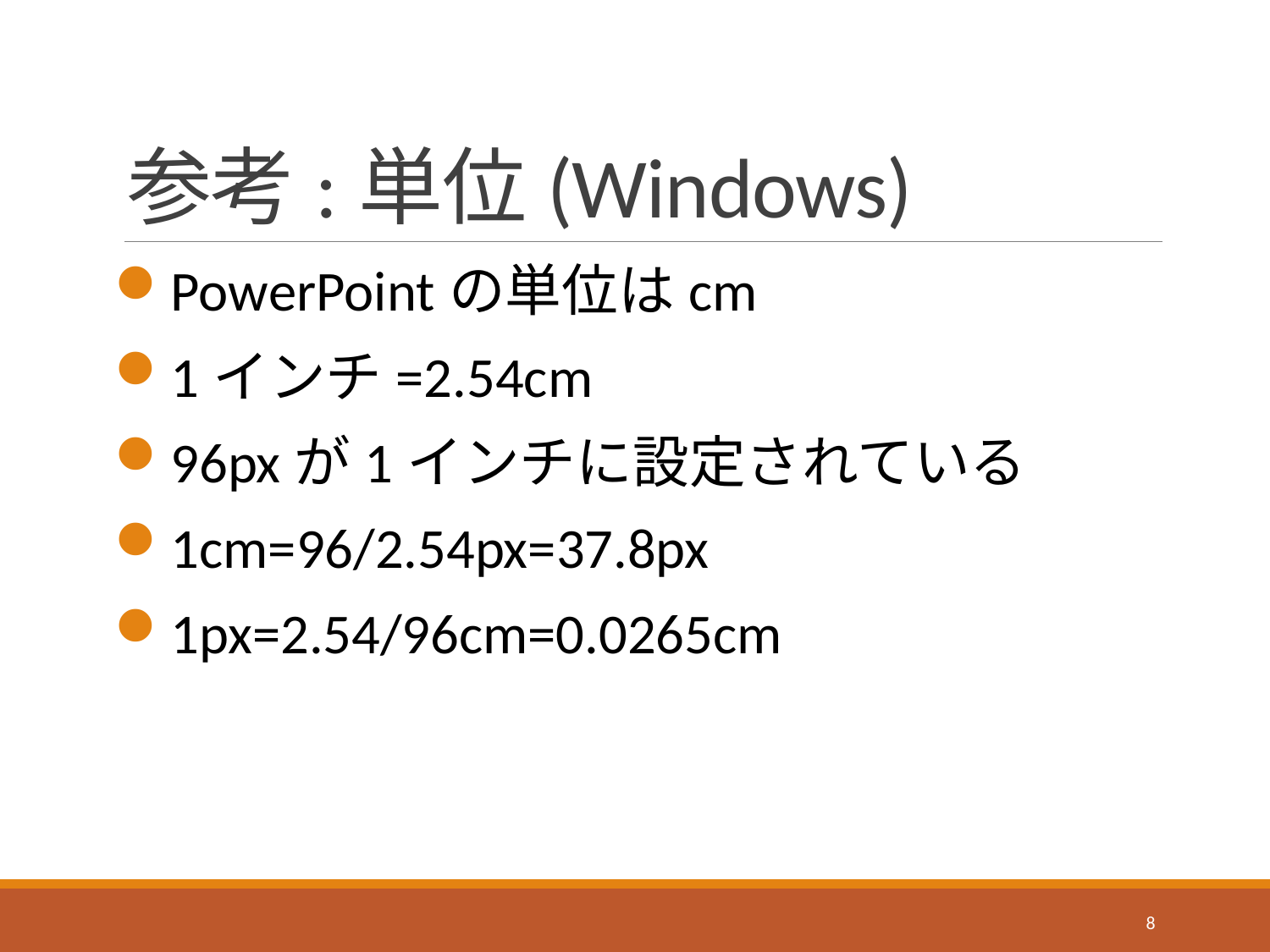

# 参考:単位(Windows)
PowerPointの単位はcm
1インチ=2.54cm
96pxが1インチに設定されている
1cm=96/2.54px=37.8px
1px=2.54/96cm=0.0265cm
8